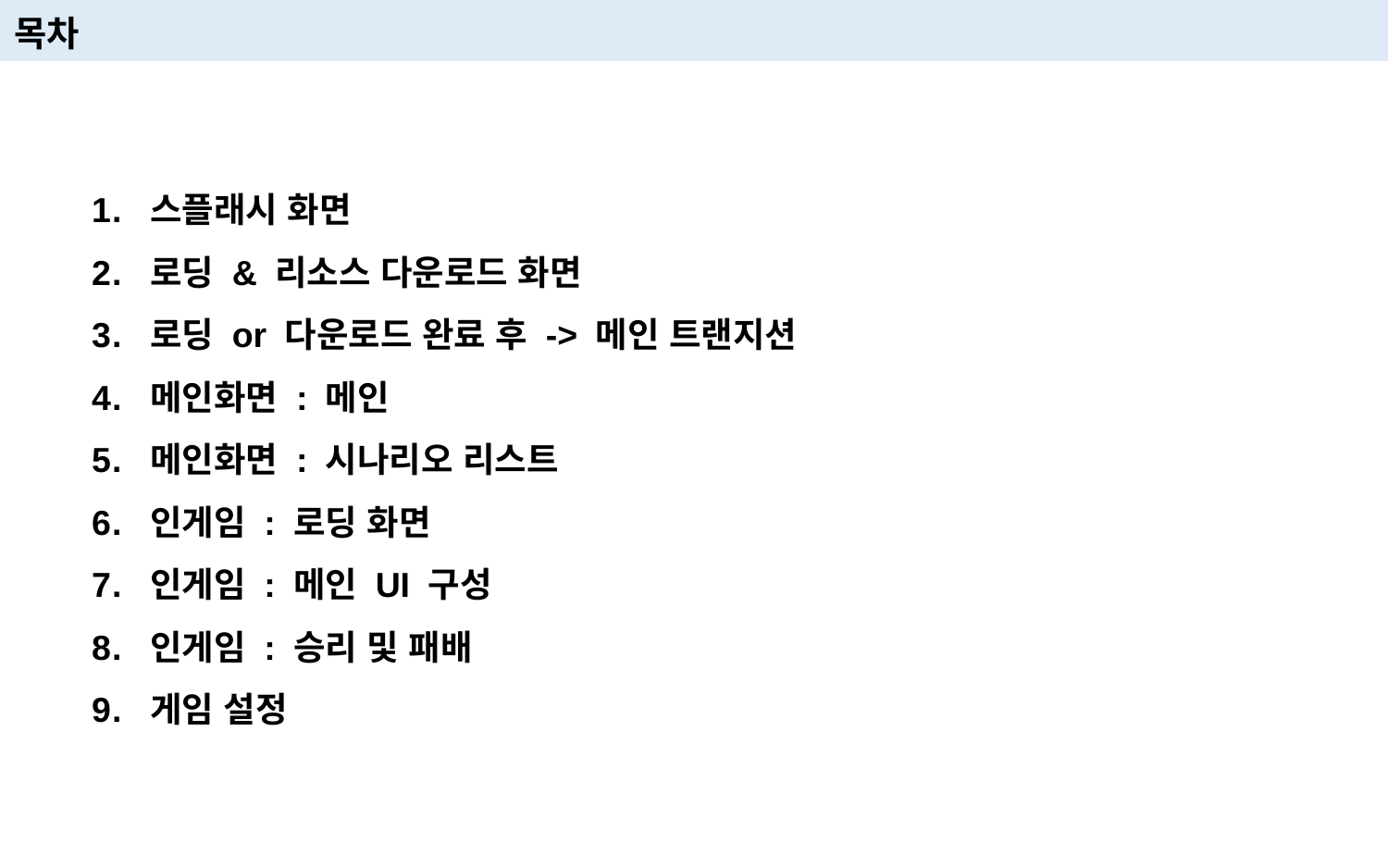

목차
스플래시 화면
로딩 & 리소스 다운로드 화면
로딩 or 다운로드 완료 후 -> 메인 트랜지션
메인화면 : 메인
메인화면 : 시나리오 리스트
인게임 : 로딩 화면
인게임 : 메인 UI 구성
인게임 : 승리 및 패배
게임 설정